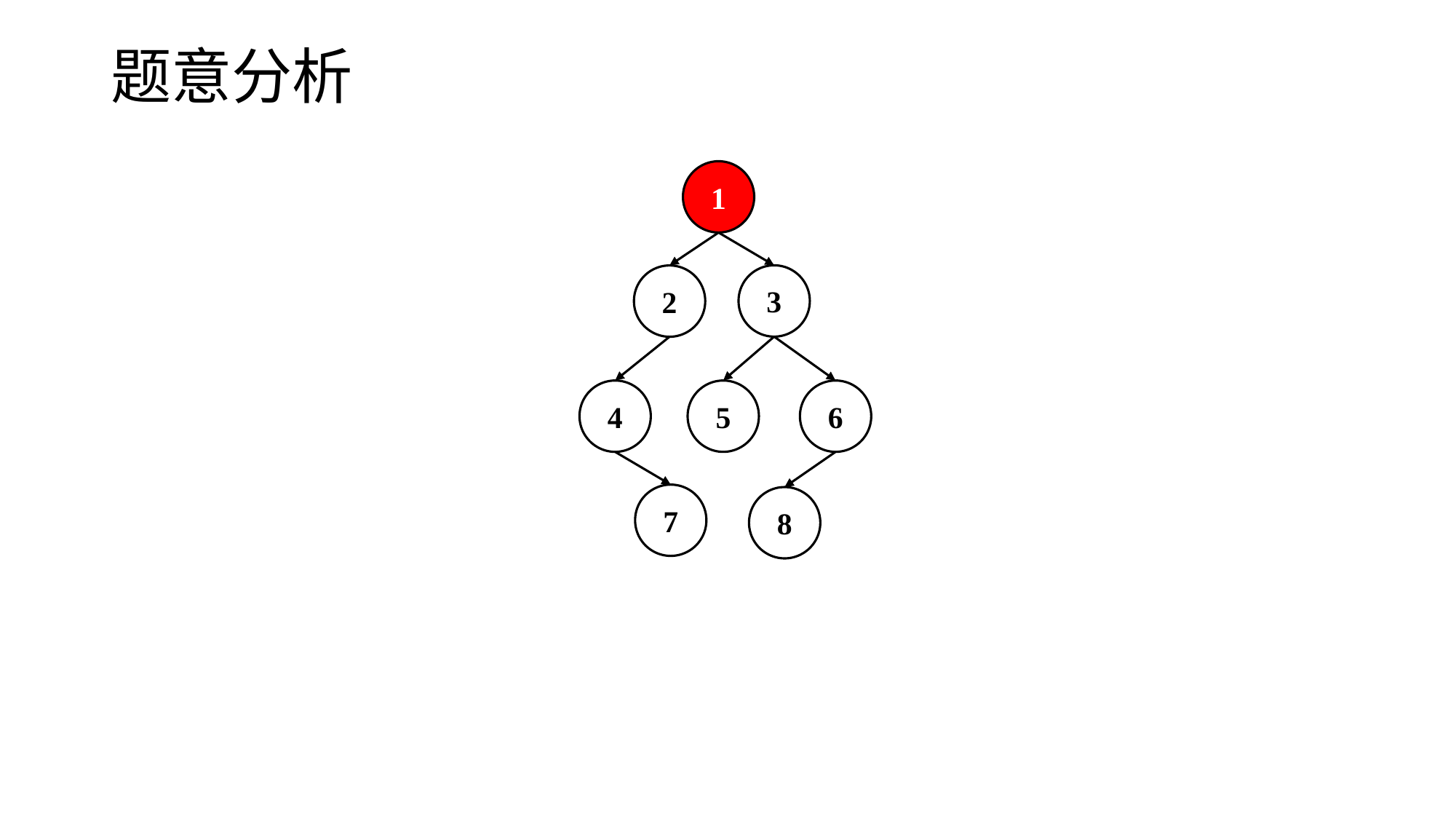

# 题意分析
1
3
2
5
6
4
7
8